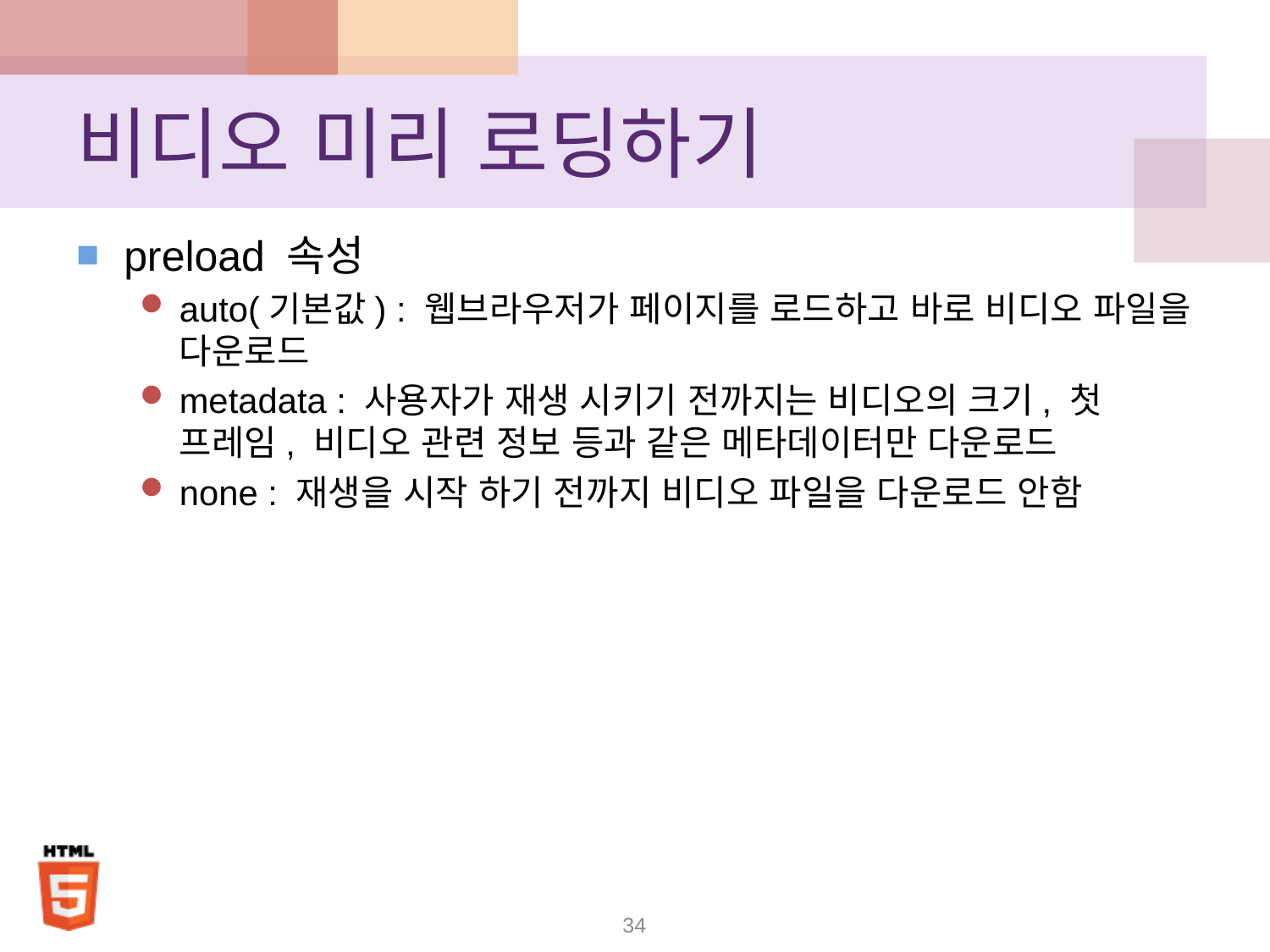

# 비디오 미리 로딩하기
preload 속성
auto(기본값) : 웹브라우저가 페이지를 로드하고 바로 비디오 파일을 다운로드
metadata : 사용자가 재생 시키기 전까지는 비디오의 크기, 첫 프레임, 비디오 관련 정보 등과 같은 메타데이터만 다운로드
none : 재생을 시작 하기 전까지 비디오 파일을 다운로드 안함

34